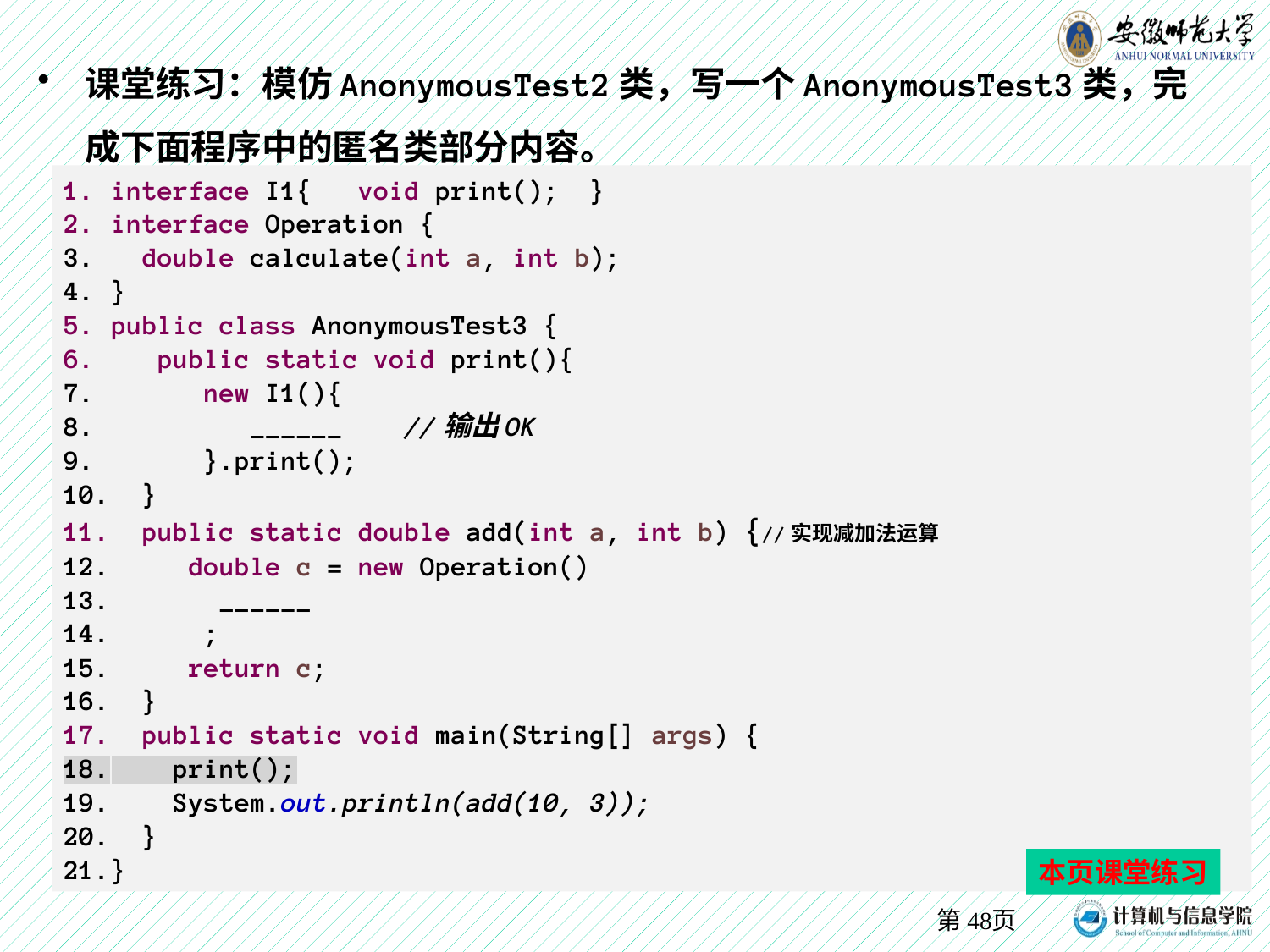

课堂练习：模仿AnonymousTest2类，写一个AnonymousTest3类，完成下面程序中的匿名类部分内容。
interface I1{   void print();  }
interface Operation {
  double calculate(int a, int b);
}
public class AnonymousTest3 {
   public static void print(){
      new I1(){
         ______    //输出OK
      }.print();
  }
  public static double add(int a, int b) {//实现减加法运算
     double c = new Operation()
       ______
      ;
     return c;
  }
  public static void main(String[] args) {
    print();
    System.out.println(add(10, 3));
  }
}
本页课堂练习
第48页